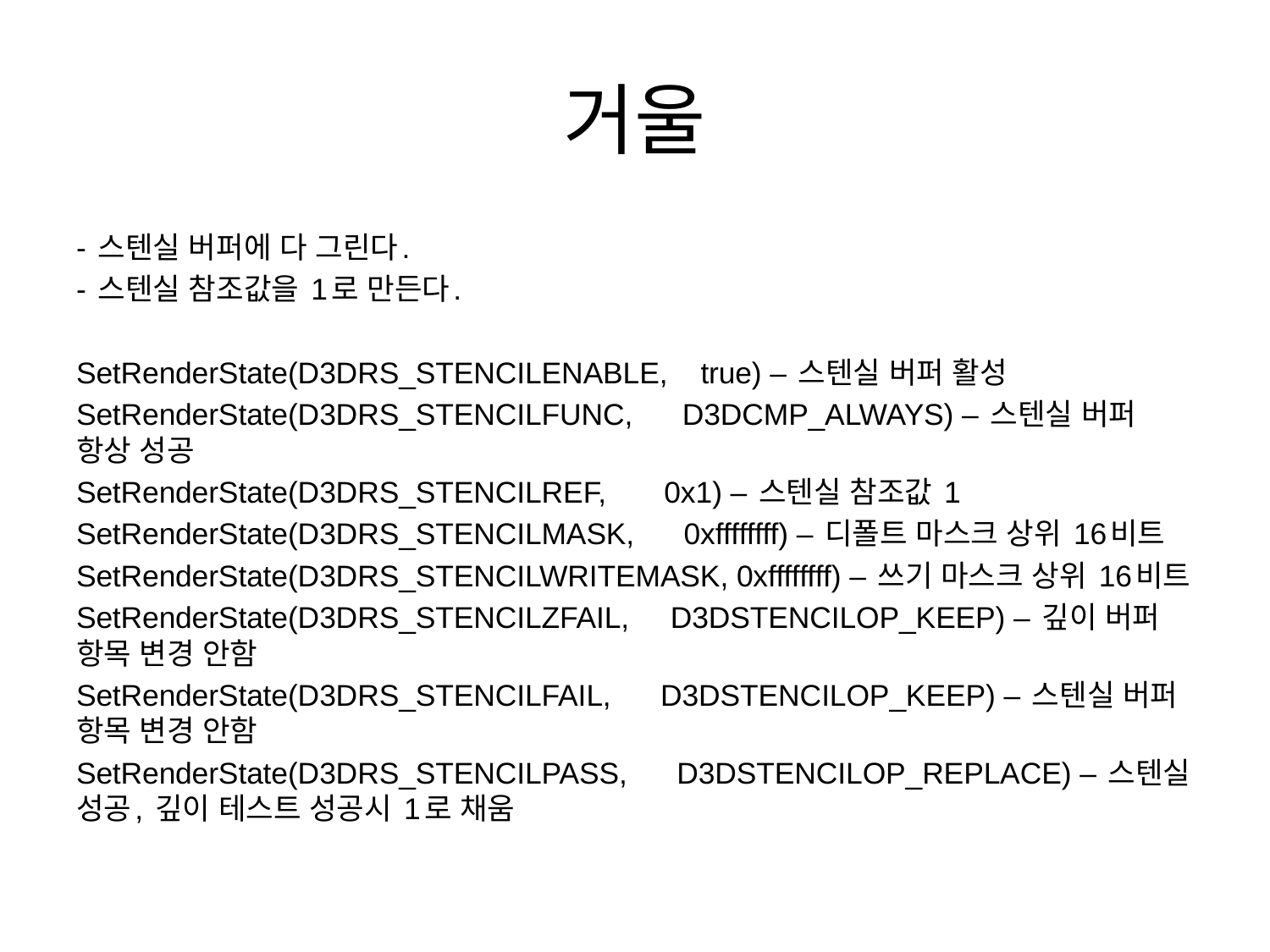

# 거울
- 스텐실 버퍼에 다 그린다.
- 스텐실 참조값을 1로 만든다.

SetRenderState(D3DRS_STENCILENABLE,    true) – 스텐실 버퍼 활성
SetRenderState(D3DRS_STENCILFUNC,      D3DCMP_ALWAYS) – 스텐실 버퍼 항상 성공
SetRenderState(D3DRS_STENCILREF,       0x1) – 스텐실 참조값 1
SetRenderState(D3DRS_STENCILMASK,      0xffffffff) – 디폴트 마스크 상위 16비트
SetRenderState(D3DRS_STENCILWRITEMASK, 0xffffffff) – 쓰기 마스크 상위 16비트
SetRenderState(D3DRS_STENCILZFAIL,     D3DSTENCILOP_KEEP) – 깊이 버퍼 항목 변경 안함
SetRenderState(D3DRS_STENCILFAIL,      D3DSTENCILOP_KEEP) – 스텐실 버퍼 항목 변경 안함
SetRenderState(D3DRS_STENCILPASS,      D3DSTENCILOP_REPLACE) – 스텐실 성공, 깊이 테스트 성공시 1로 채움